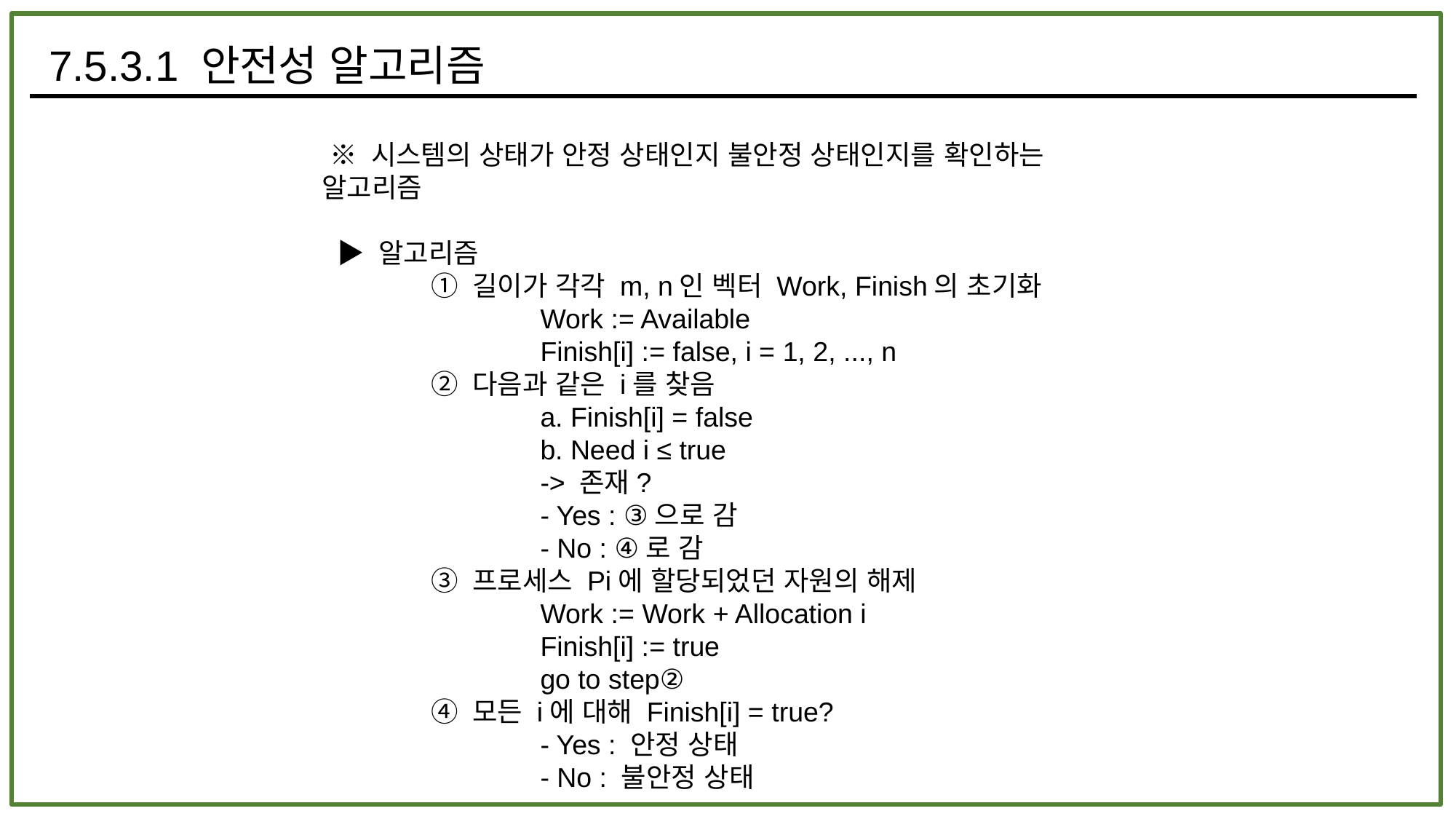

7.5.3.1 안전성 알고리즘
 ※ 시스템의 상태가 안정 상태인지 불안정 상태인지를 확인하는 알고리즘
  ▶ 알고리즘
    	① 길이가 각각 m, n인 벡터 Work, Finish의 초기화
       		Work := Available
      		Finish[i] := false, i = 1, 2, ..., n
   	② 다음과 같은 i를 찾음
       		a. Finish[i] = false
       		b. Need i ≤ true
      		-> 존재?
        		- Yes : ③으로 감
       		- No : ④로 감
    	③ 프로세스 Pi에 할당되었던 자원의 해제
        		Work := Work + Allocation i
        		Finish[i] := true
        		go to step②
    	④ 모든 i에 대해 Finish[i] = true?
       		- Yes : 안정 상태
       		- No : 불안정 상태